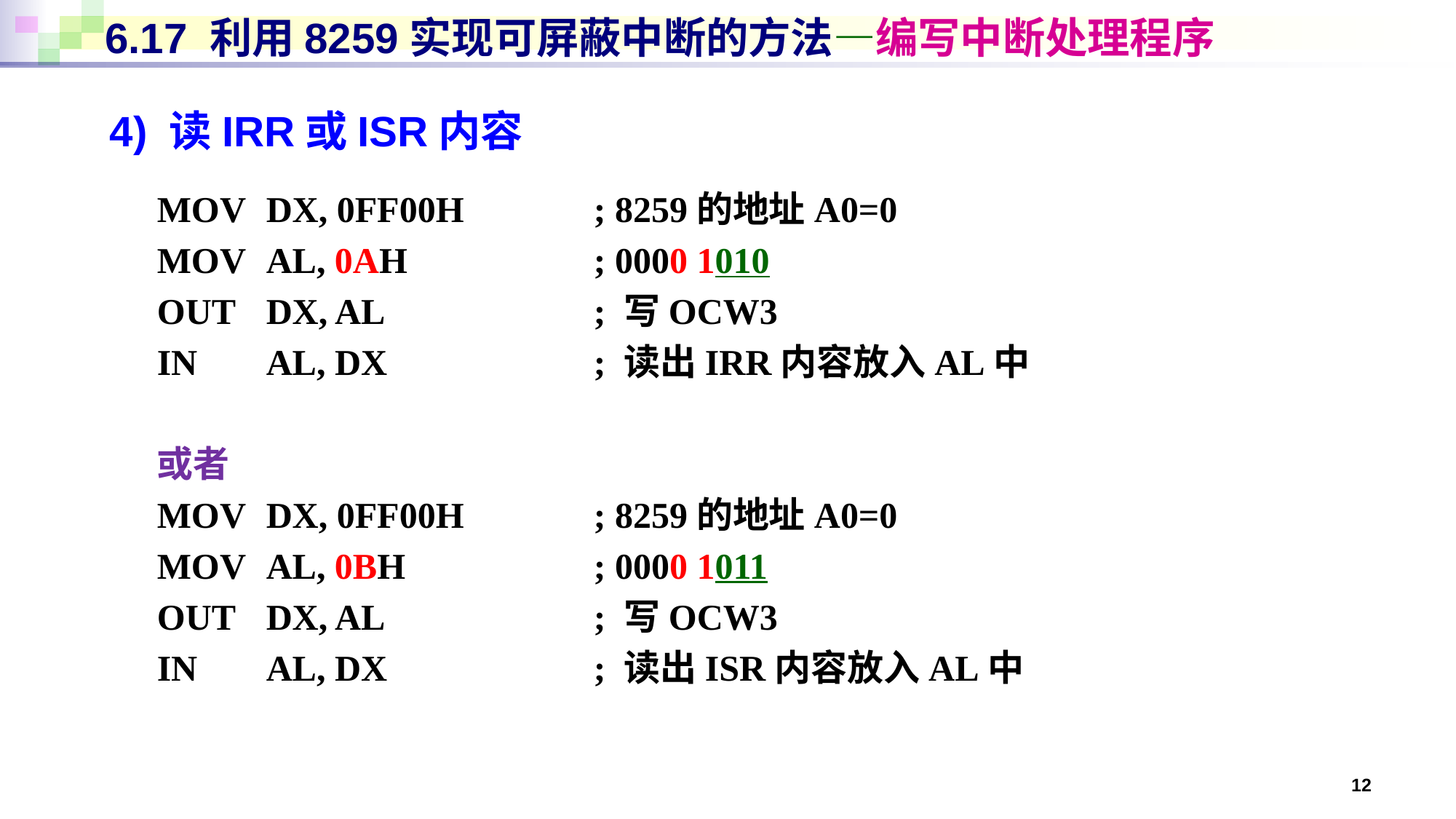

# 6.17 利用8259实现可屏蔽中断的方法—编写中断处理程序
4) 读IRR或ISR内容
MOV	DX, 0FF00H		; 8259的地址A0=0
MOV	AL, 0AH		; 0000 1010
OUT	DX, AL		; 写OCW3
IN	AL, DX		; 读出IRR内容放入AL中

或者
MOV	DX, 0FF00H		; 8259的地址A0=0
MOV	AL, 0BH		; 0000 1011
OUT	DX, AL		; 写OCW3
IN	AL, DX		; 读出ISR内容放入AL中
12